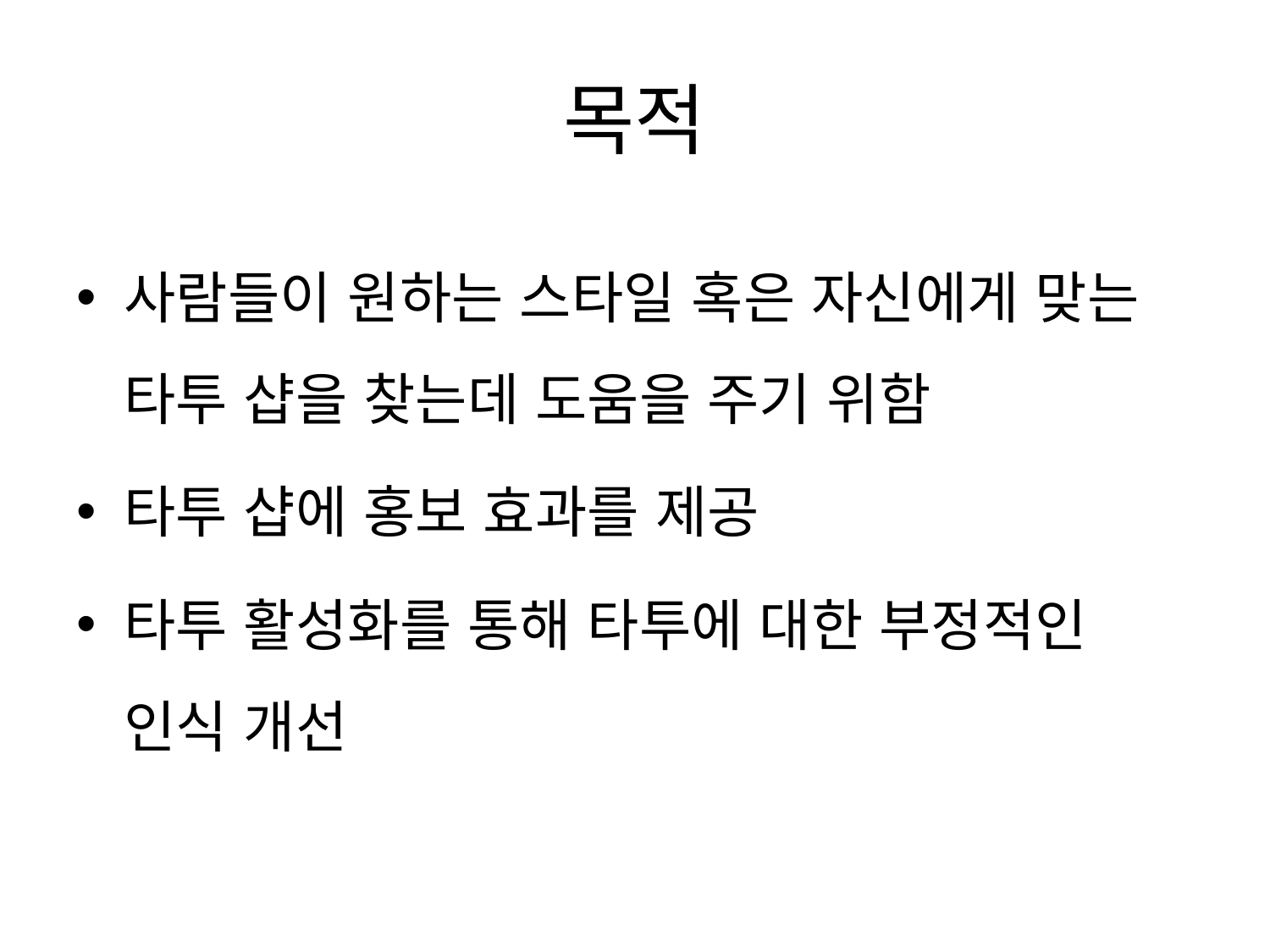

# 목적
사람들이 원하는 스타일 혹은 자신에게 맞는 타투 샵을 찾는데 도움을 주기 위함
타투 샵에 홍보 효과를 제공
타투 활성화를 통해 타투에 대한 부정적인 인식 개선